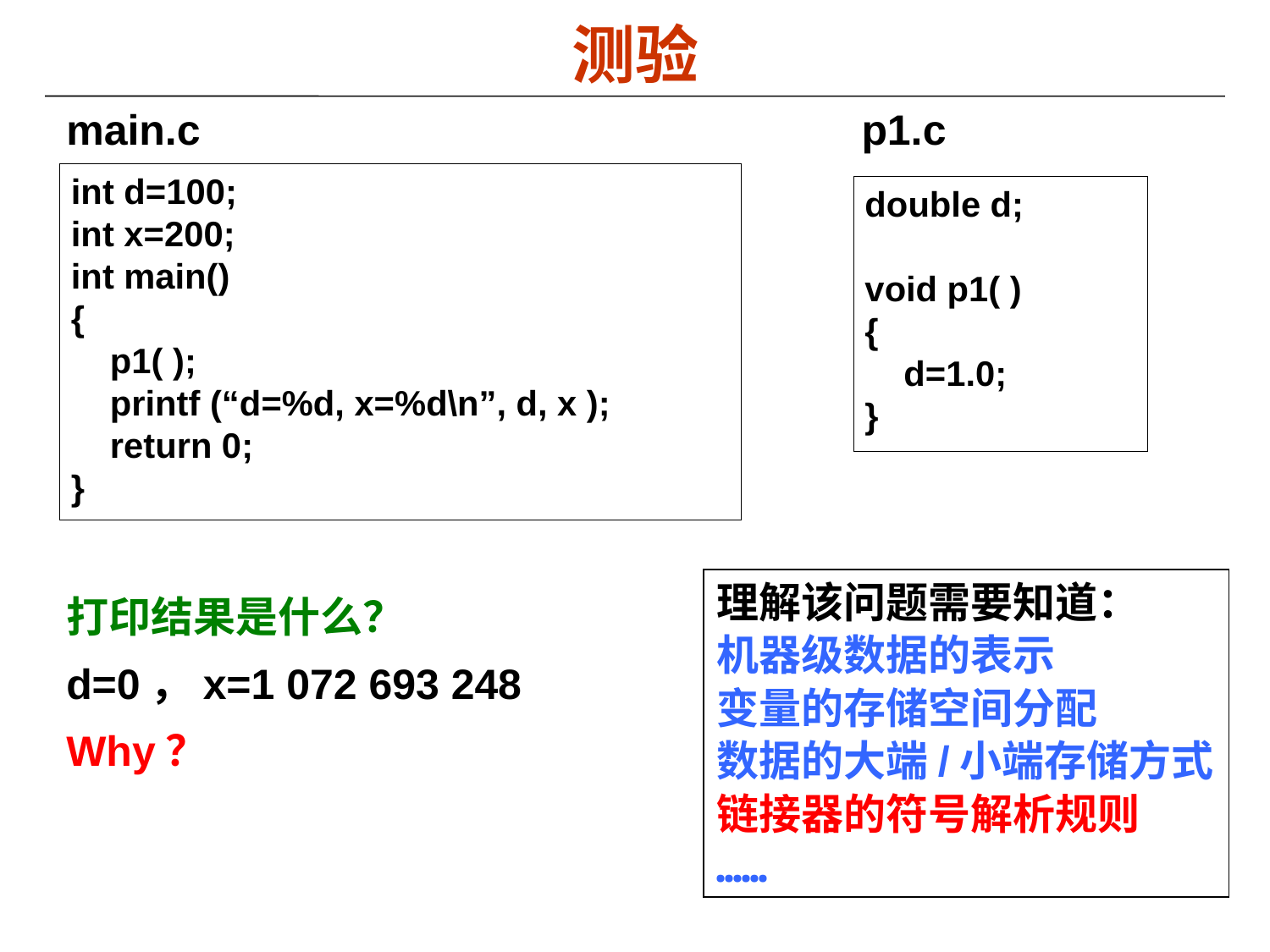

# 测验
main.c                                                        p1.c
int d=100;
int x=200;
int main()
{
    p1( );
    printf (“d=%d, x=%d\n”, d, x );
    return 0;
}

double d;

void p1( )
{
    d=1.0;
}
理解该问题需要知道：
机器级数据的表示
变量的存储空间分配
数据的大端/小端存储方式
链接器的符号解析规则
……
打印结果是什么？
d=0，x=1 072 693 248
Why？